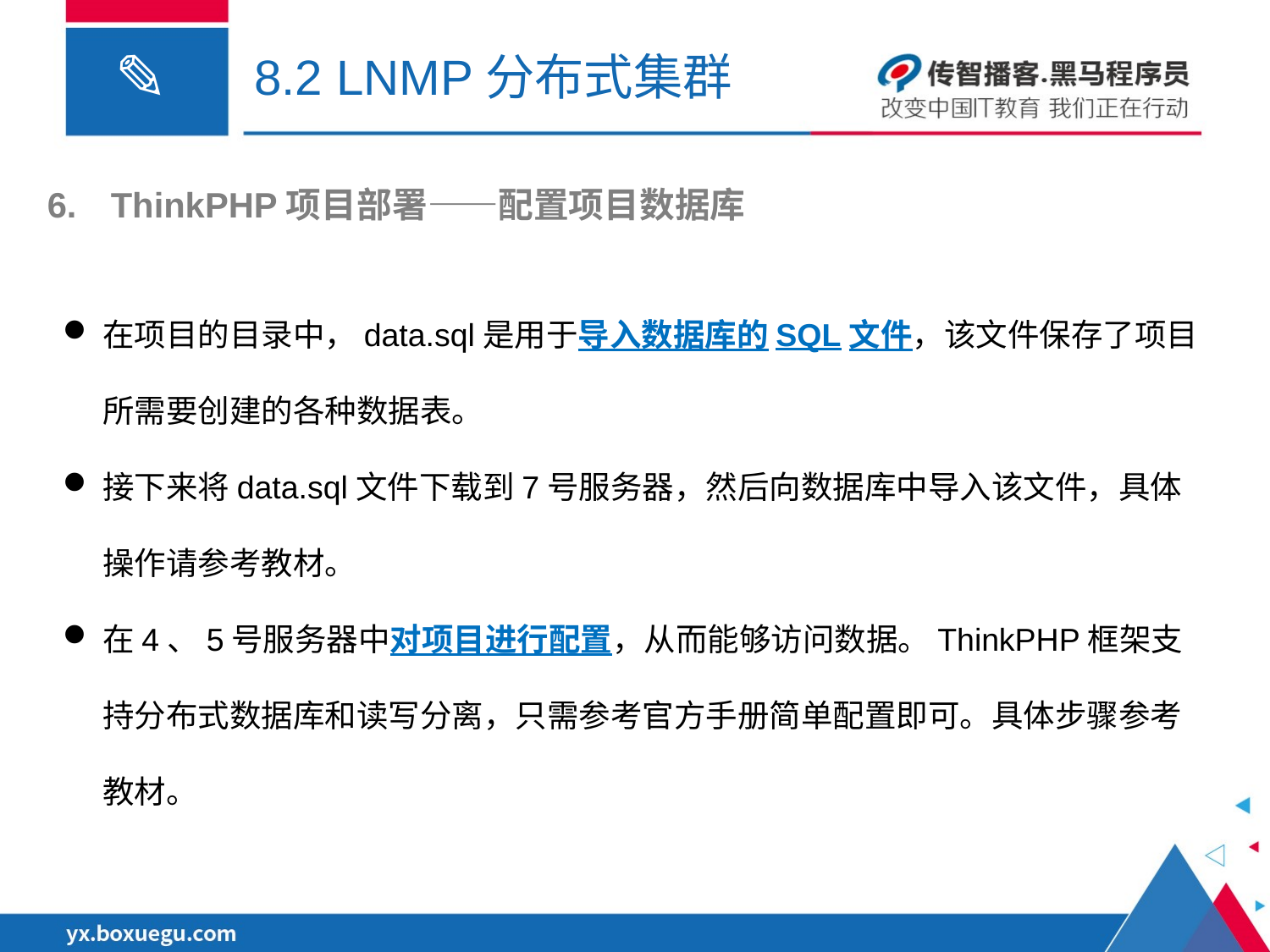

# 8.2 LNMP分布式集群
ThinkPHP项目部署——配置项目数据库
在项目的目录中，data.sql是用于导入数据库的SQL文件，该文件保存了项目所需要创建的各种数据表。
接下来将data.sql文件下载到7号服务器，然后向数据库中导入该文件，具体操作请参考教材。
在4、5号服务器中对项目进行配置，从而能够访问数据。ThinkPHP框架支持分布式数据库和读写分离，只需参考官方手册简单配置即可。具体步骤参考教材。